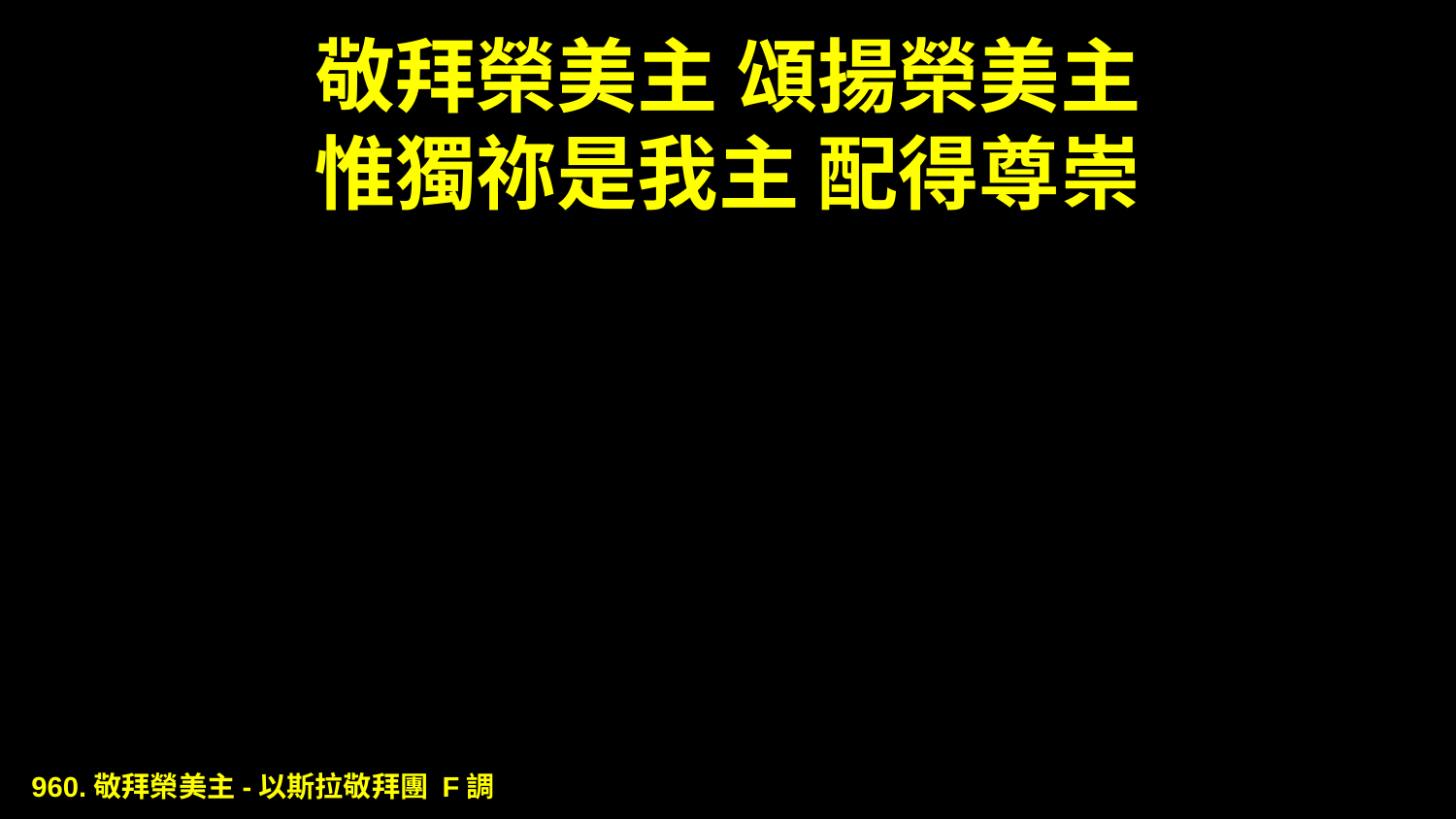

# 敬拜榮美主 頌揚榮美主 惟獨祢是我主 配得尊崇
960.敬拜榮美主-以斯拉敬拜團 F調